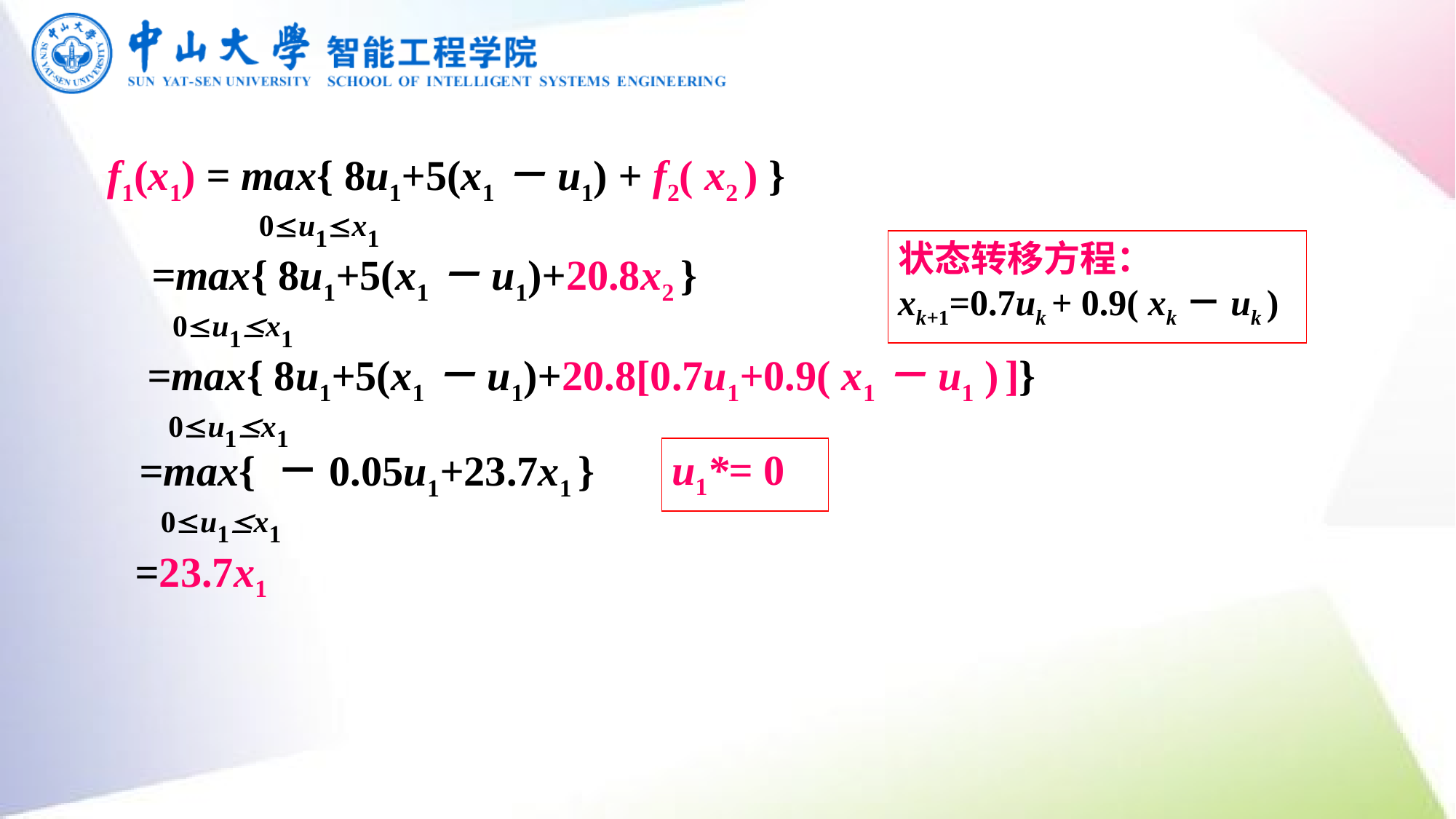

f1(x1) = max{ 8u1+5(x1－u1) + f2( x2 ) }
	    0≤u1≤x1
状态转移方程：
xk+1=0.7uk + 0.9( xk－uk )
=max{ 8u1+5(x1－u1)+20.8x2 }
  0≤u1≤x1
=max{ 8u1+5(x1－u1)+20.8[0.7u1+0.9( x1－u1 ) ]}
  0≤u1≤x1
u1*= 0
=max{ －0.05u1+23.7x1 }
  0≤u1≤x1
=23.7x1